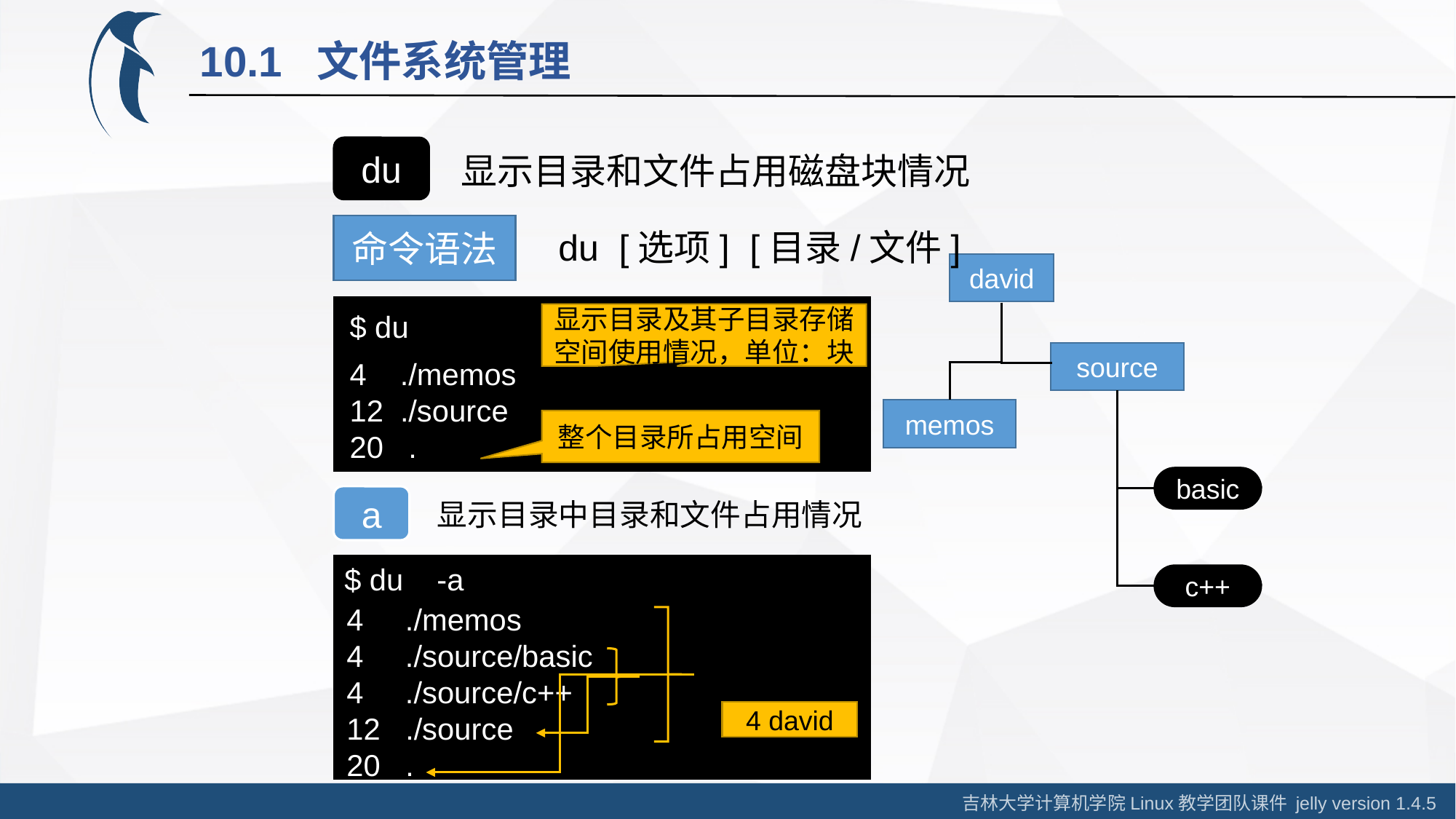

10.1  文件系统管理
du
显示目录和文件占用磁盘块情况
命令语法
du  [选项]  [目录/文件]
david

$ du
显示目录及其子目录存储空间使用情况，单位：块
source
4    ./memos
12  ./source
20   .
memos
整个目录所占用空间
basic
a
显示目录中目录和文件占用情况
$ du    -a

c++
4     ./memos
4     ./source/basic
4     ./source/c++
12   ./source
20   .

02
4 david